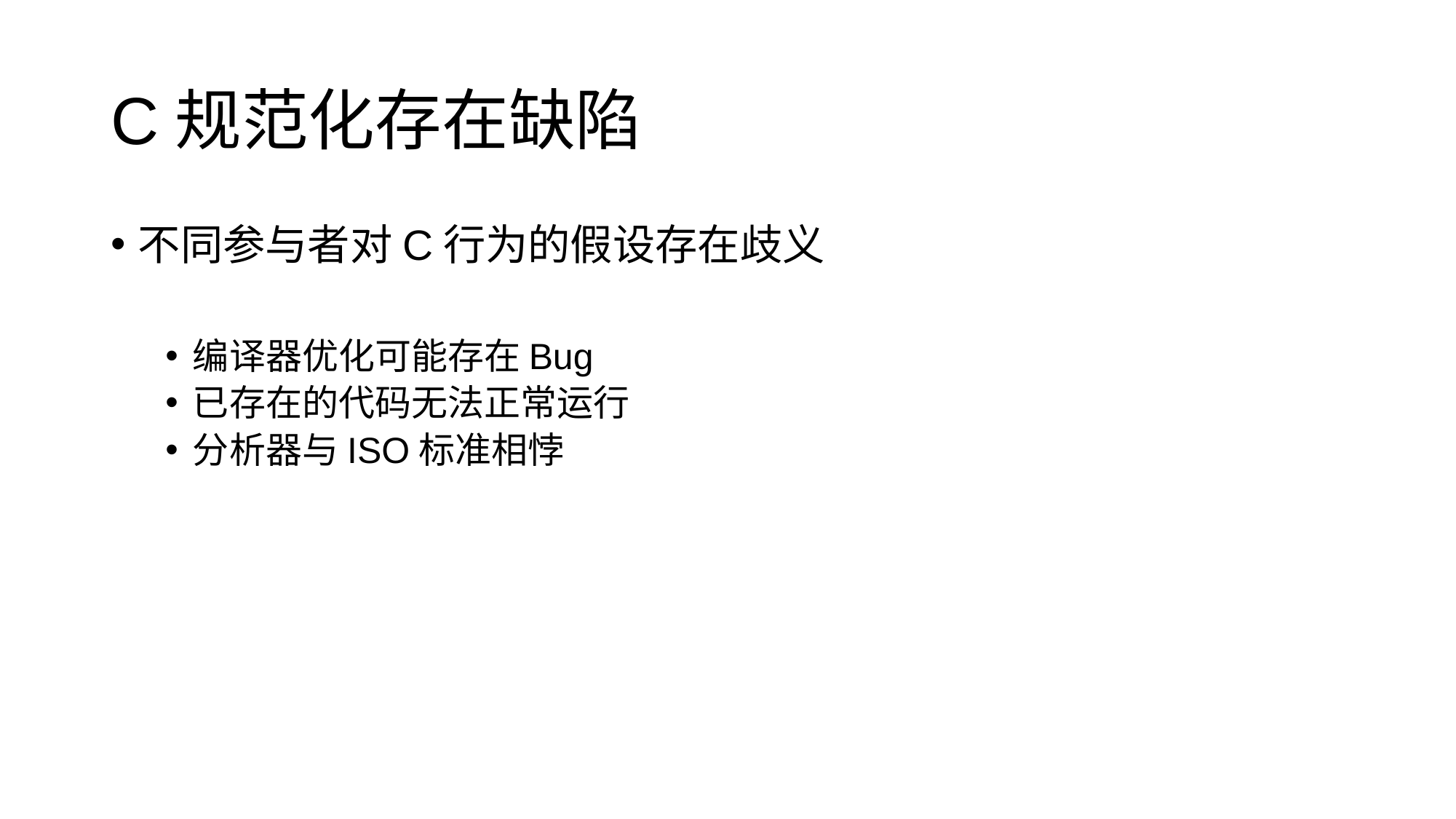

# C规范化存在缺陷
不同参与者对C行为的假设存在歧义

编译器优化可能存在Bug
已存在的代码无法正常运行
分析器与ISO标准相悖